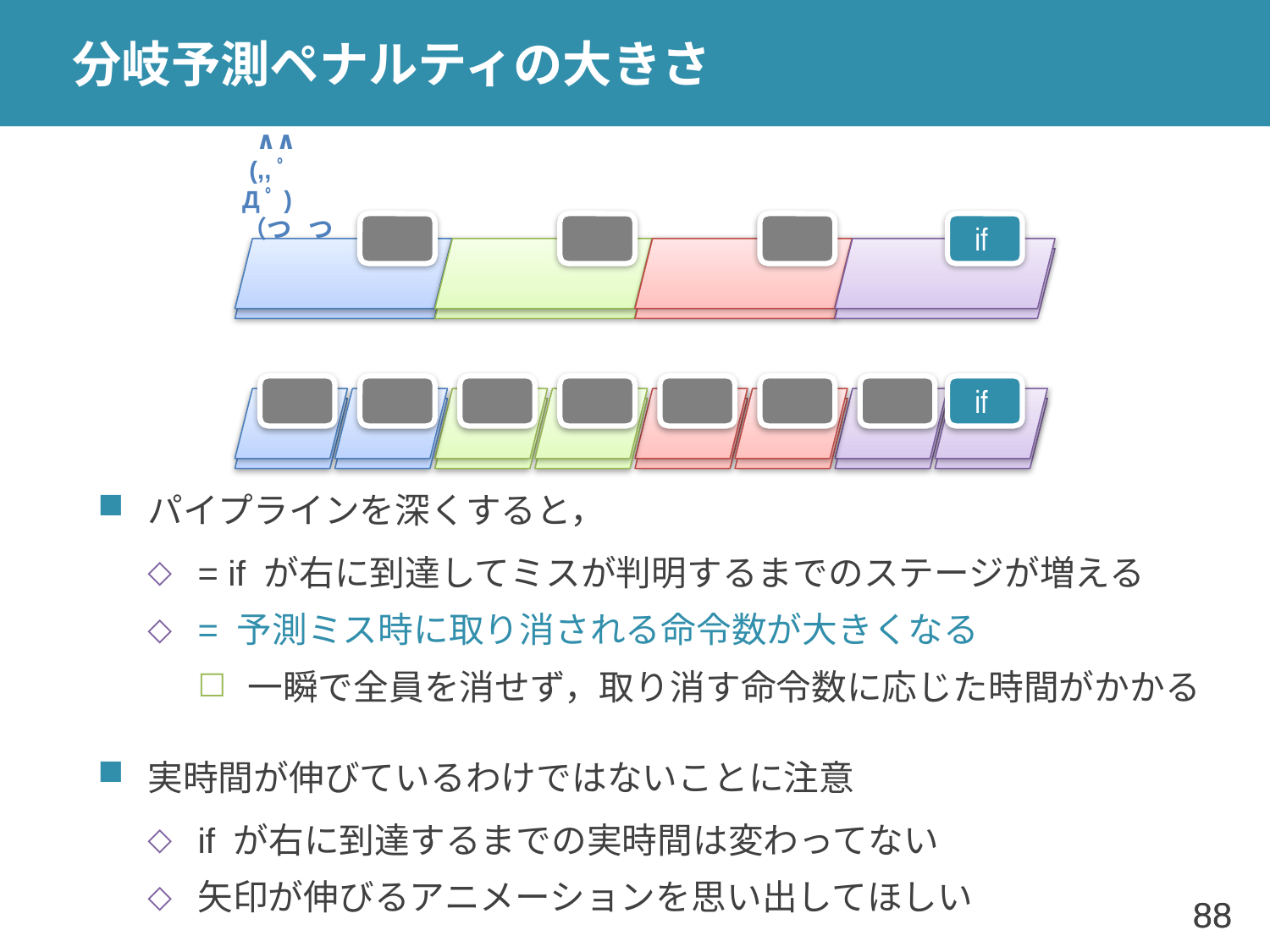

# 分岐予測ペナルティの大きさ
  ∧∧
 (,,ﾟДﾟ)
（つ   つ

if

if

パイプラインを深くすると，
= if が右に到達してミスが判明するまでのステージが増える
= 予測ミス時に取り消される命令数が大きくなる
一瞬で全員を消せず，取り消す命令数に応じた時間がかかる
実時間が伸びているわけではないことに注意
if が右に到達するまでの実時間は変わってない
矢印が伸びるアニメーションを思い出してほしい